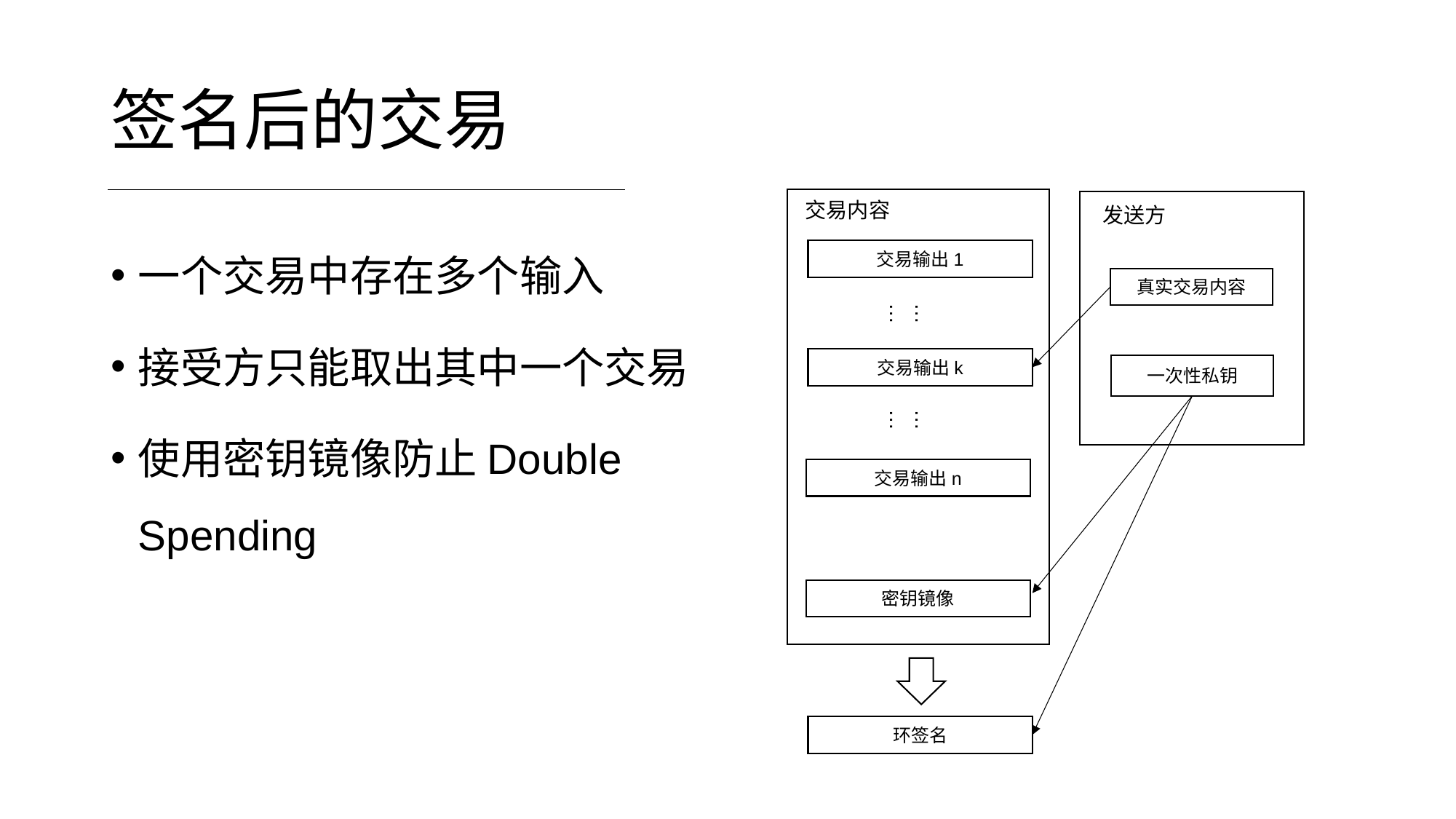

# 签名后的交易

交易内容
发送方
一个交易中存在多个输入
接受方只能取出其中一个交易
使用密钥镜像防止Double Spending
交易输出1
真实交易内容
……
交易输出k
一次性私钥
……
交易输出n
密钥镜像

环签名